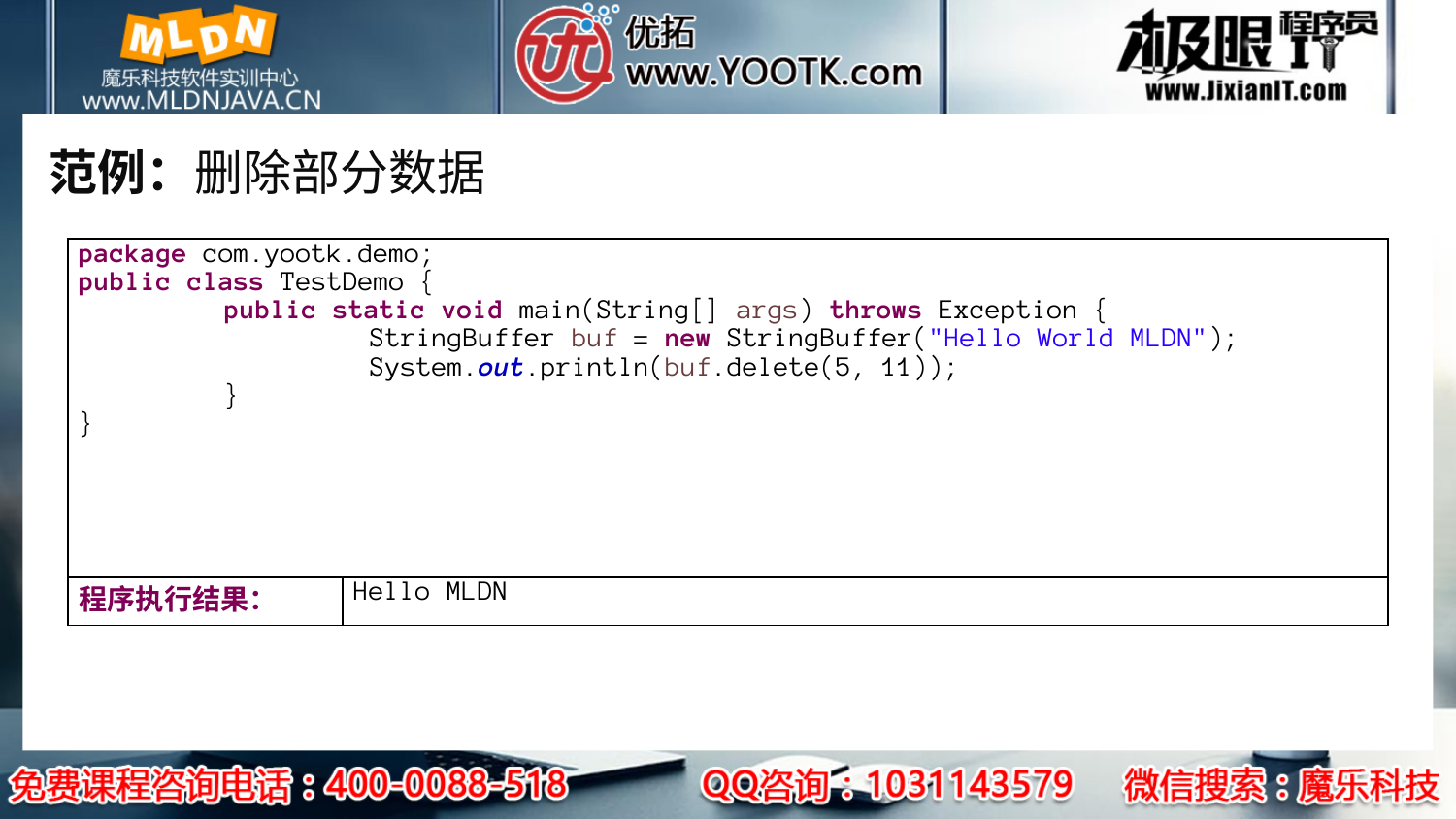

# 范例：删除部分数据
| package com.yootk.demo; public class TestDemo { public static void main(String[] args) throws Exception { StringBuffer buf = new StringBuffer("Hello World MLDN"); System.out.println(buf.delete(5, 11)); } } |  |
| --- | --- |
| 程序执行结果： | Hello MLDN |